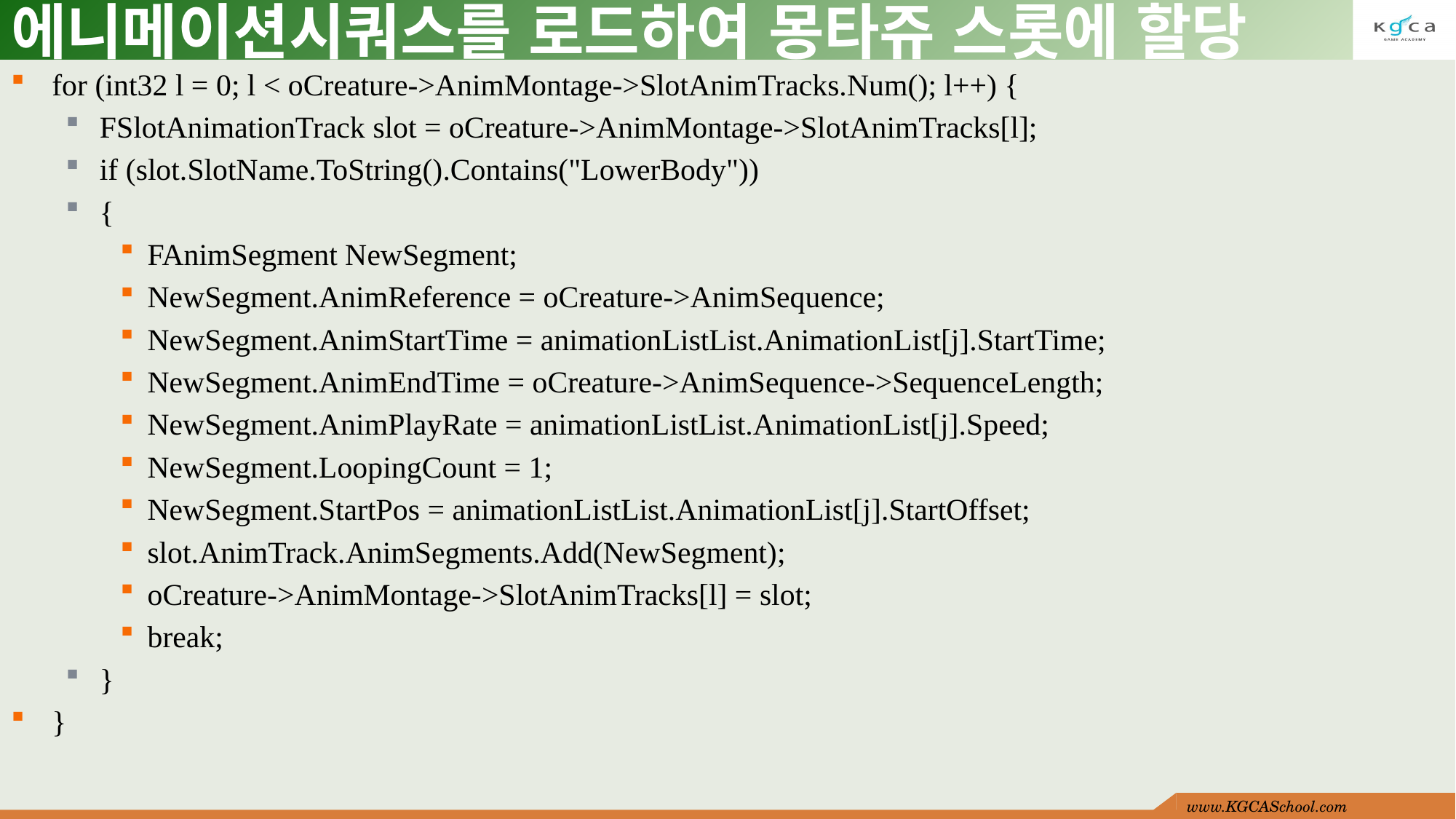

# 에니메이션시쿼스를 로드하여 몽타쥬 스롯에 할당
for (int32 l = 0; l < oCreature->AnimMontage->SlotAnimTracks.Num(); l++) {
FSlotAnimationTrack slot = oCreature->AnimMontage->SlotAnimTracks[l];
if (slot.SlotName.ToString().Contains("LowerBody"))
{
FAnimSegment NewSegment;
NewSegment.AnimReference = oCreature->AnimSequence;
NewSegment.AnimStartTime = animationListList.AnimationList[j].StartTime;
NewSegment.AnimEndTime = oCreature->AnimSequence->SequenceLength;
NewSegment.AnimPlayRate = animationListList.AnimationList[j].Speed;
NewSegment.LoopingCount = 1;
NewSegment.StartPos = animationListList.AnimationList[j].StartOffset;
slot.AnimTrack.AnimSegments.Add(NewSegment);
oCreature->AnimMontage->SlotAnimTracks[l] = slot;
break;
}
}